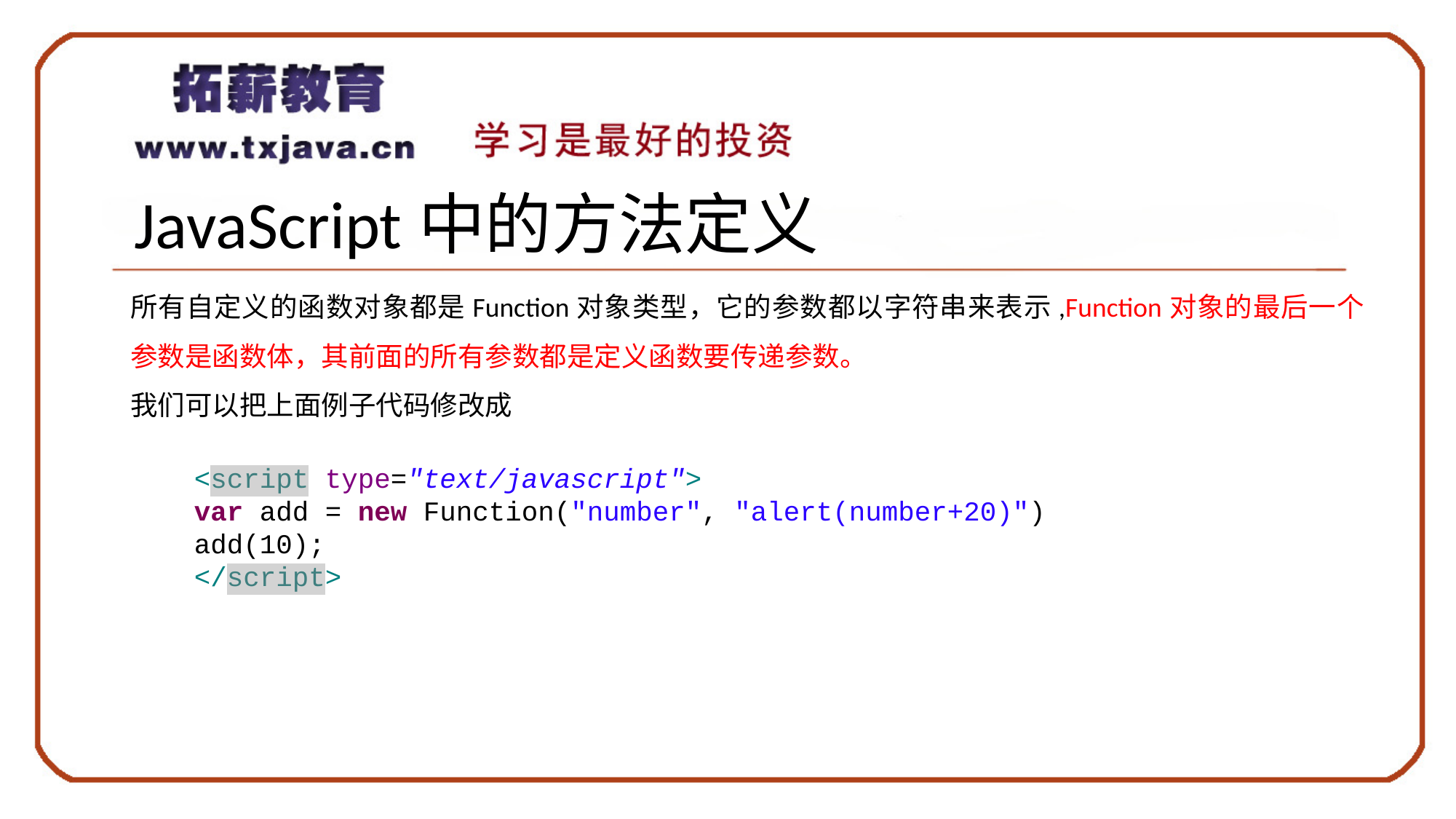

# JavaScript中的方法定义
所有自定义的函数对象都是Function对象类型，它的参数都以字符串来表示,Function对象的最后一个参数是函数体，其前面的所有参数都是定义函数要传递参数。
我们可以把上面例子代码修改成
<script type="text/javascript">
var add = new Function("number", "alert(number+20)")
add(10);
</script>